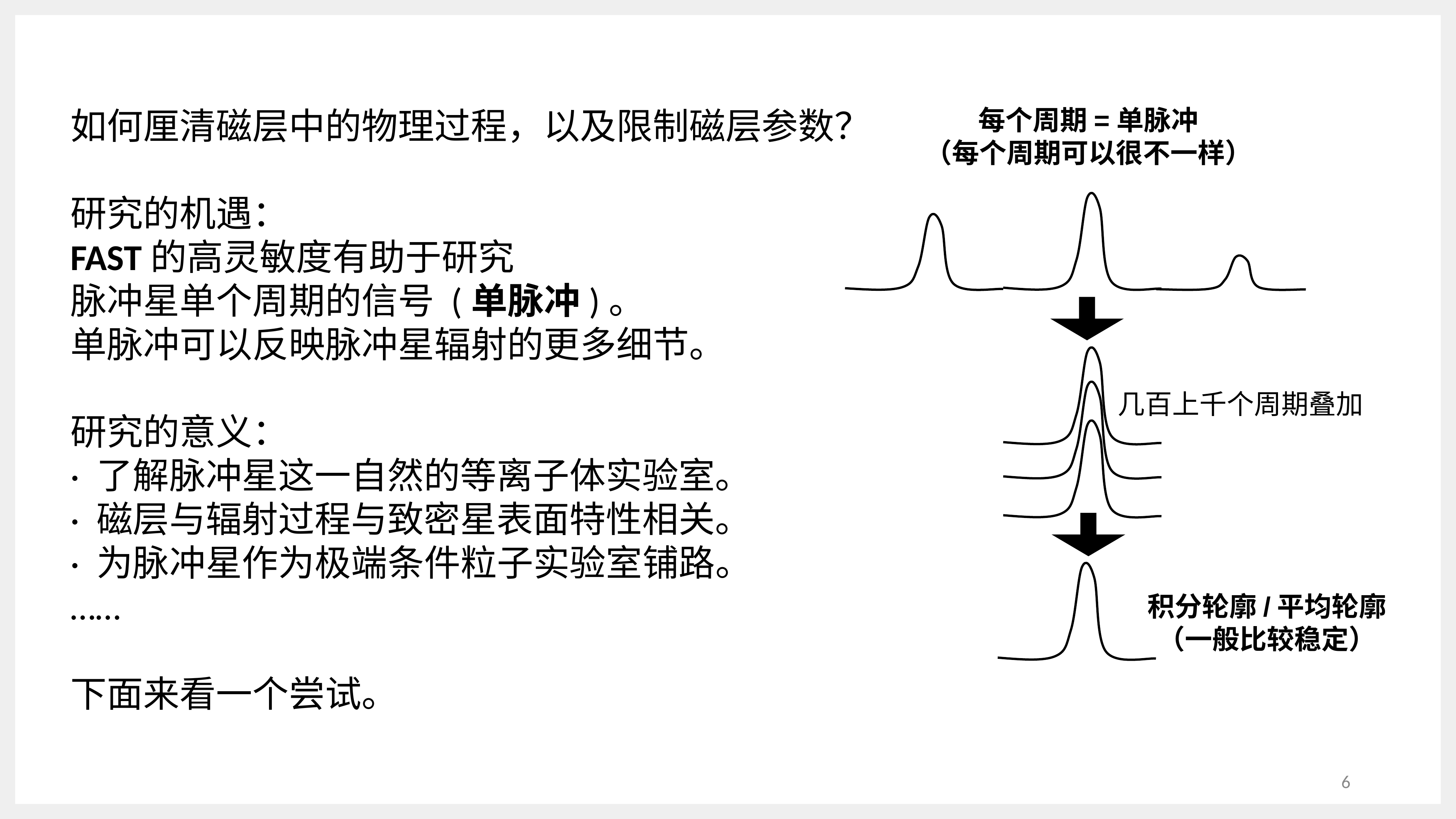

如何厘清磁层中的物理过程，以及限制磁层参数？

研究的机遇：
FAST的高灵敏度有助于研究
脉冲星单个周期的信号 (单脉冲)。
单脉冲可以反映脉冲星辐射的更多细节。

研究的意义：
· 了解脉冲星这一自然的等离子体实验室。
· 磁层与辐射过程与致密星表面特性相关。
· 为脉冲星作为极端条件粒子实验室铺路。
……

下面来看一个尝试。
每个周期=单脉冲
（每个周期可以很不一样）

几百上千个周期叠加

积分轮廓/平均轮廓
（一般比较稳定）

6